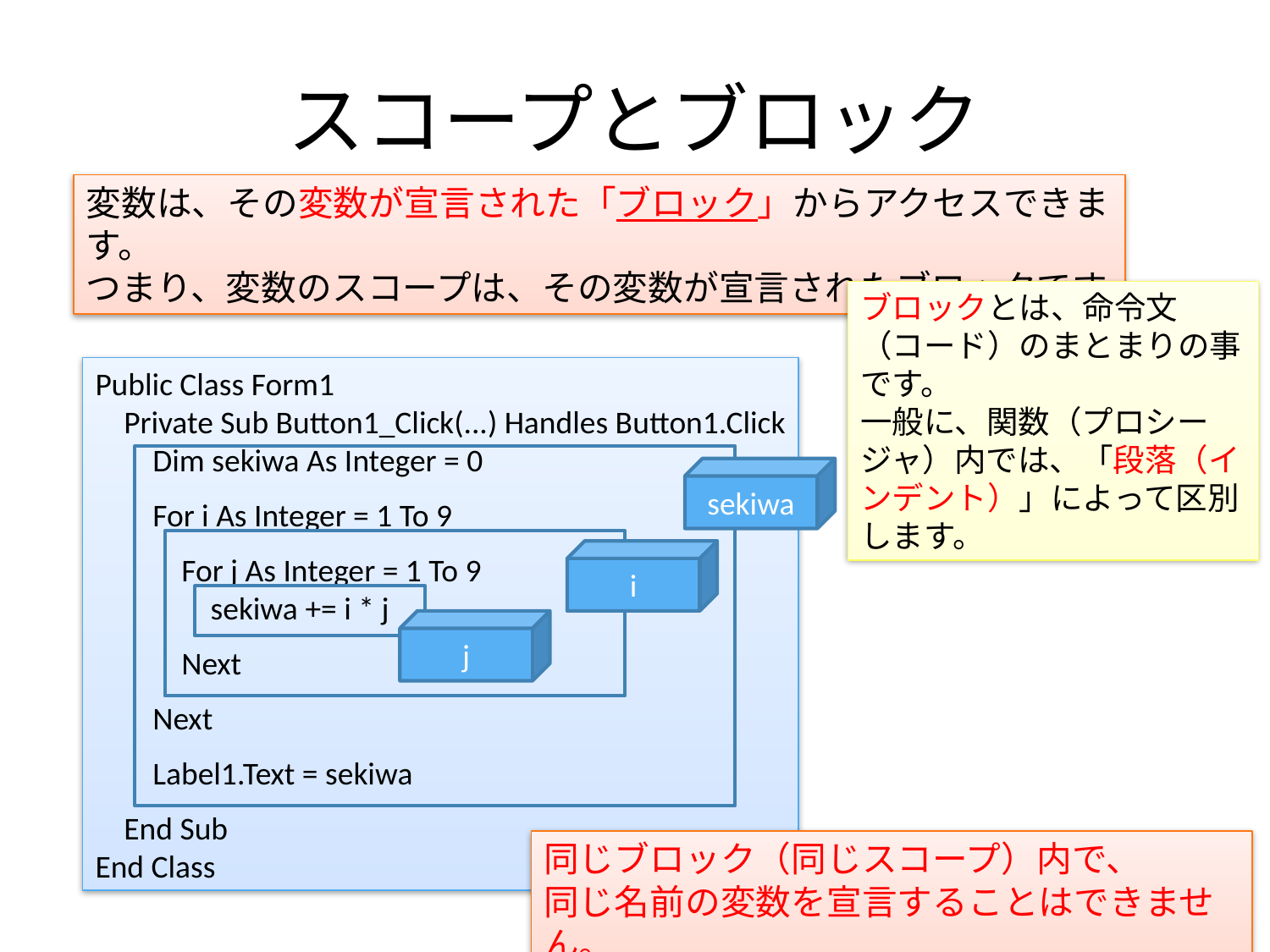

# スコープとブロック
変数は、その変数が宣言された「ブロック」からアクセスできます。
つまり、変数のスコープは、その変数が宣言されたブロックです。
ブロックとは、命令文（コード）のまとまりの事です。
一般に、関数（プロシージャ）内では、「段落（インデント）」によって区別します。
Public Class Form1
    Private Sub Button1_Click(...) Handles Button1.Click
        Dim sekiwa As Integer = 0

        For i As Integer = 1 To 9

            For j As Integer = 1 To 9
                sekiwa += i * j

            Next

        Next

        Label1.Text = sekiwa

    End Sub
End Class

sekiwa

i

j
同じブロック（同じスコープ）内で、
同じ名前の変数を宣言することはできません。